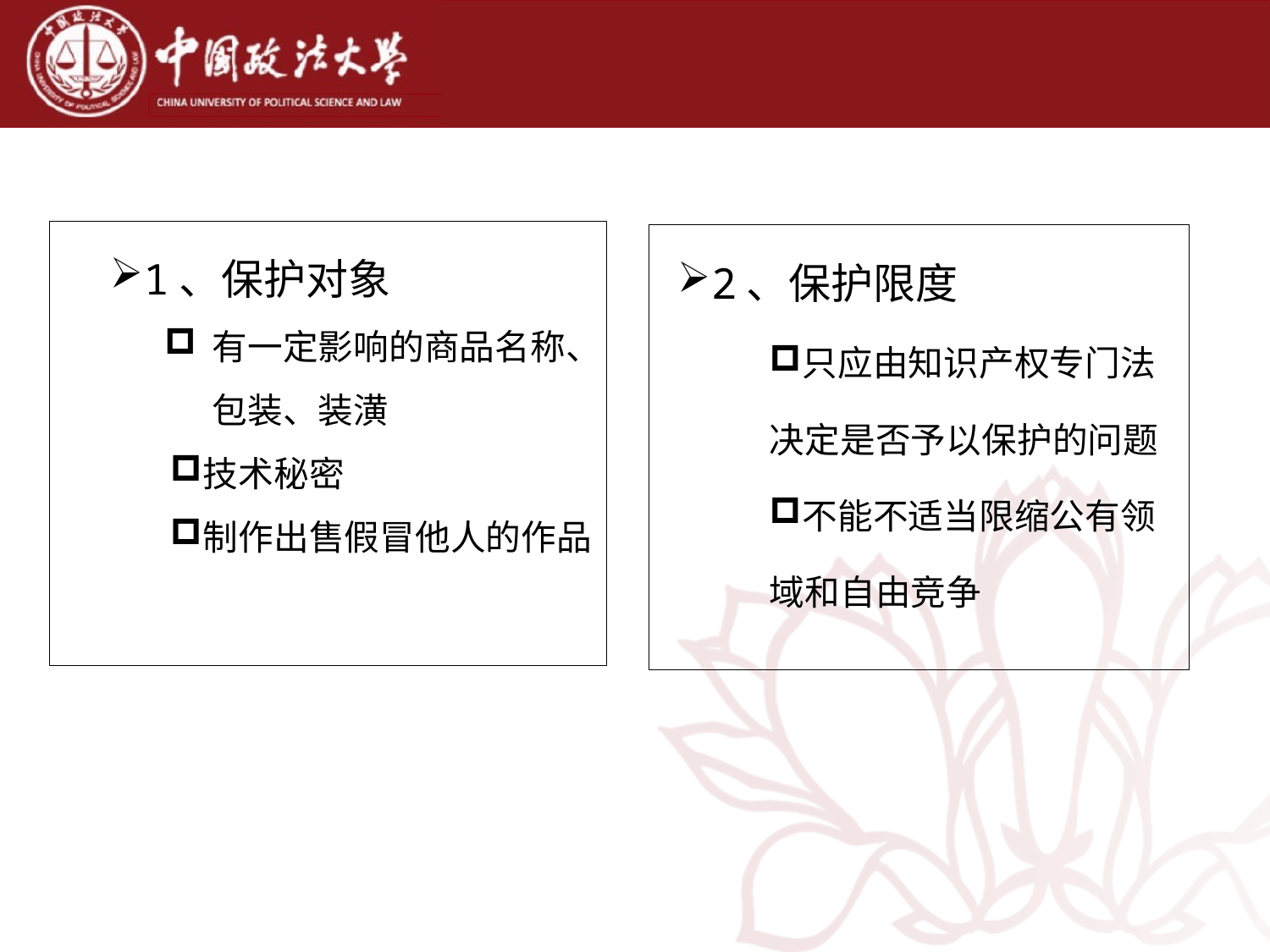

1、保护对象
有一定影响的商品名称、包装、装潢
技术秘密
制作出售假冒他人的作品
2、保护限度
只应由知识产权专门法决定是否予以保护的问题
不能不适当限缩公有领域和自由竞争